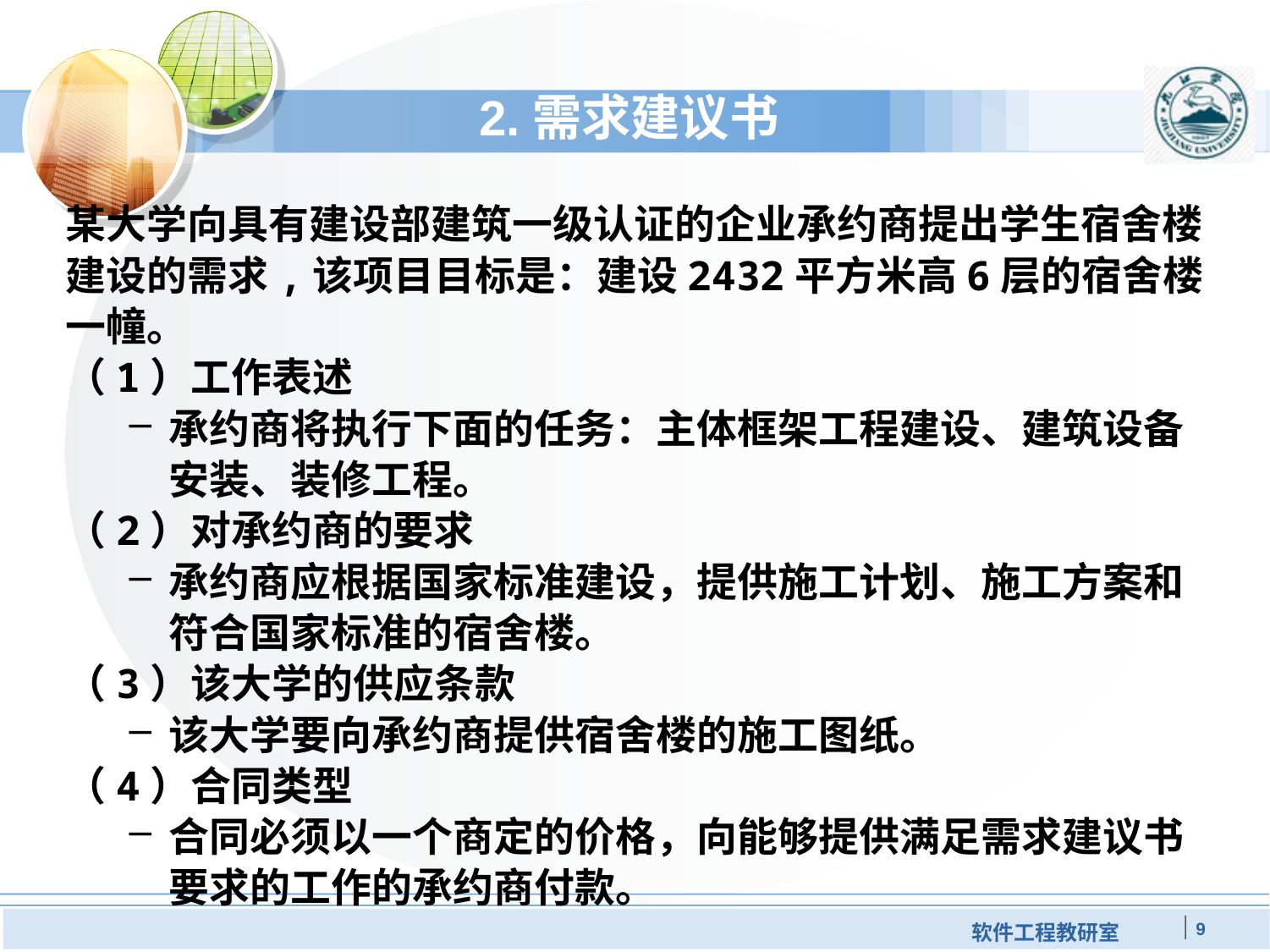

# 2.需求建议书
某大学向具有建设部建筑一级认证的企业承约商提出学生宿舍楼建设的需求,该项目目标是：建设2432平方米高6层的宿舍楼一幢。
（1）工作表述
承约商将执行下面的任务：主体框架工程建设、建筑设备安装、装修工程。
（2）对承约商的要求
承约商应根据国家标准建设，提供施工计划、施工方案和符合国家标准的宿舍楼。
（3）该大学的供应条款
该大学要向承约商提供宿舍楼的施工图纸。
（4）合同类型
合同必须以一个商定的价格，向能够提供满足需求建议书要求的工作的承约商付款。